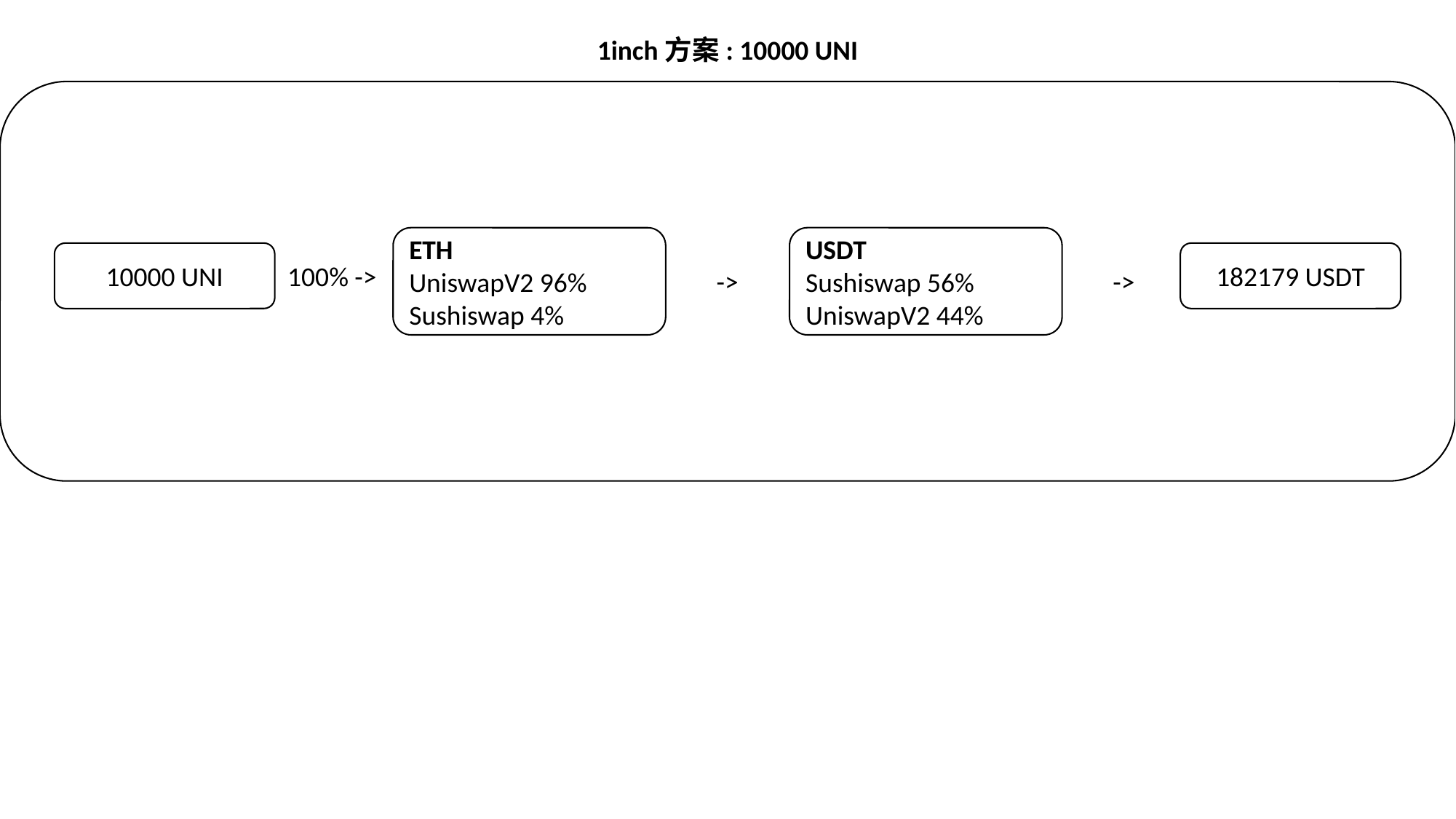

1inch方案: 10000 UNI

ETH
UniswapV2 96%
Sushiswap 4%
USDT
Sushiswap 56%
UniswapV2 44%
10000 UNI
182179 USDT
100% ->
->
->